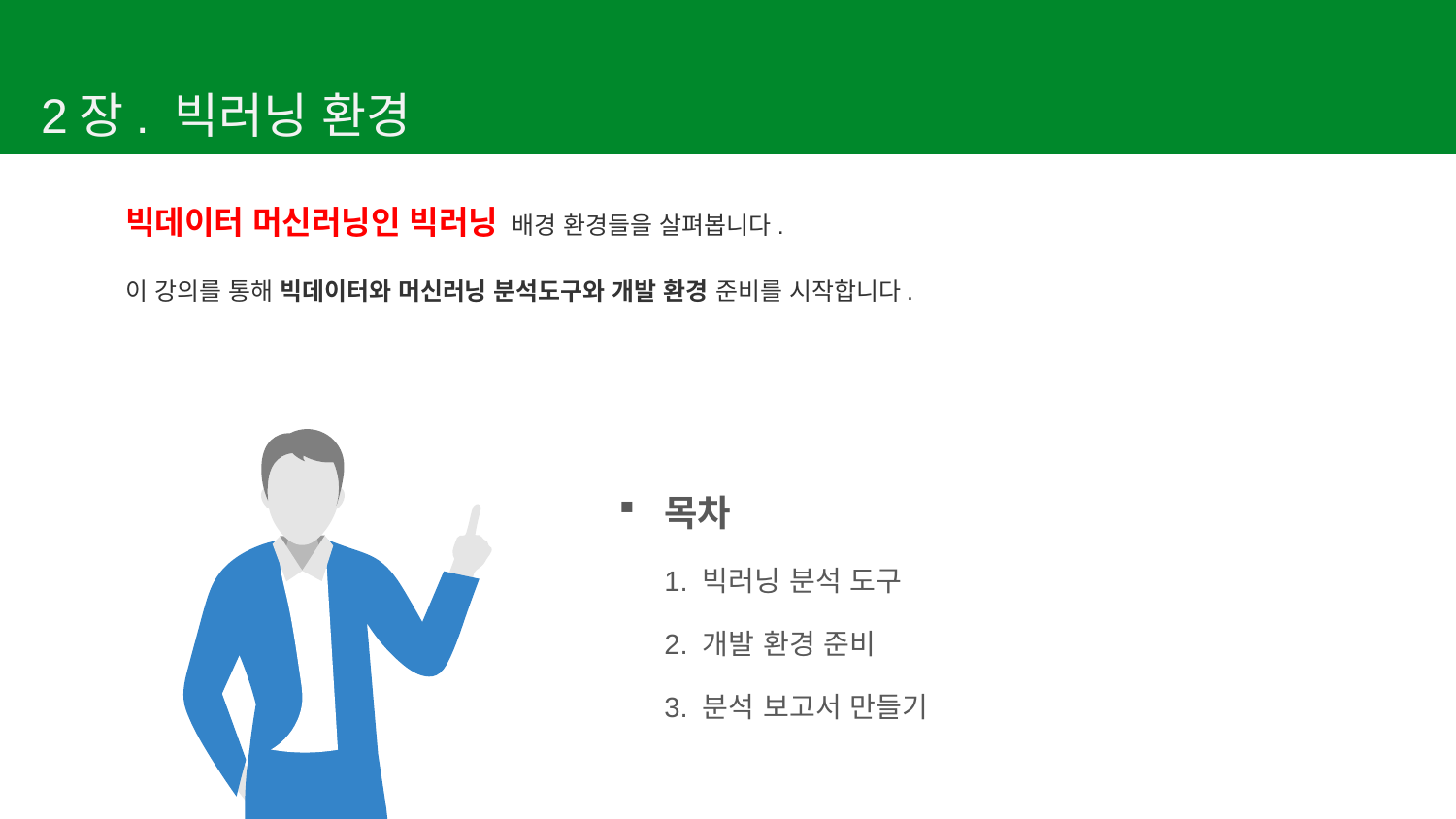

2장. 빅러닝 환경
빅데이터 머신러닝인 빅러닝  배경 환경들을 살펴봅니다.
이 강의를 통해 빅데이터와 머신러닝 분석도구와 개발 환경 준비를 시작합니다.

목차
1. 빅러닝 분석 도구
2. 개발 환경 준비
3. 분석 보고서 만들기